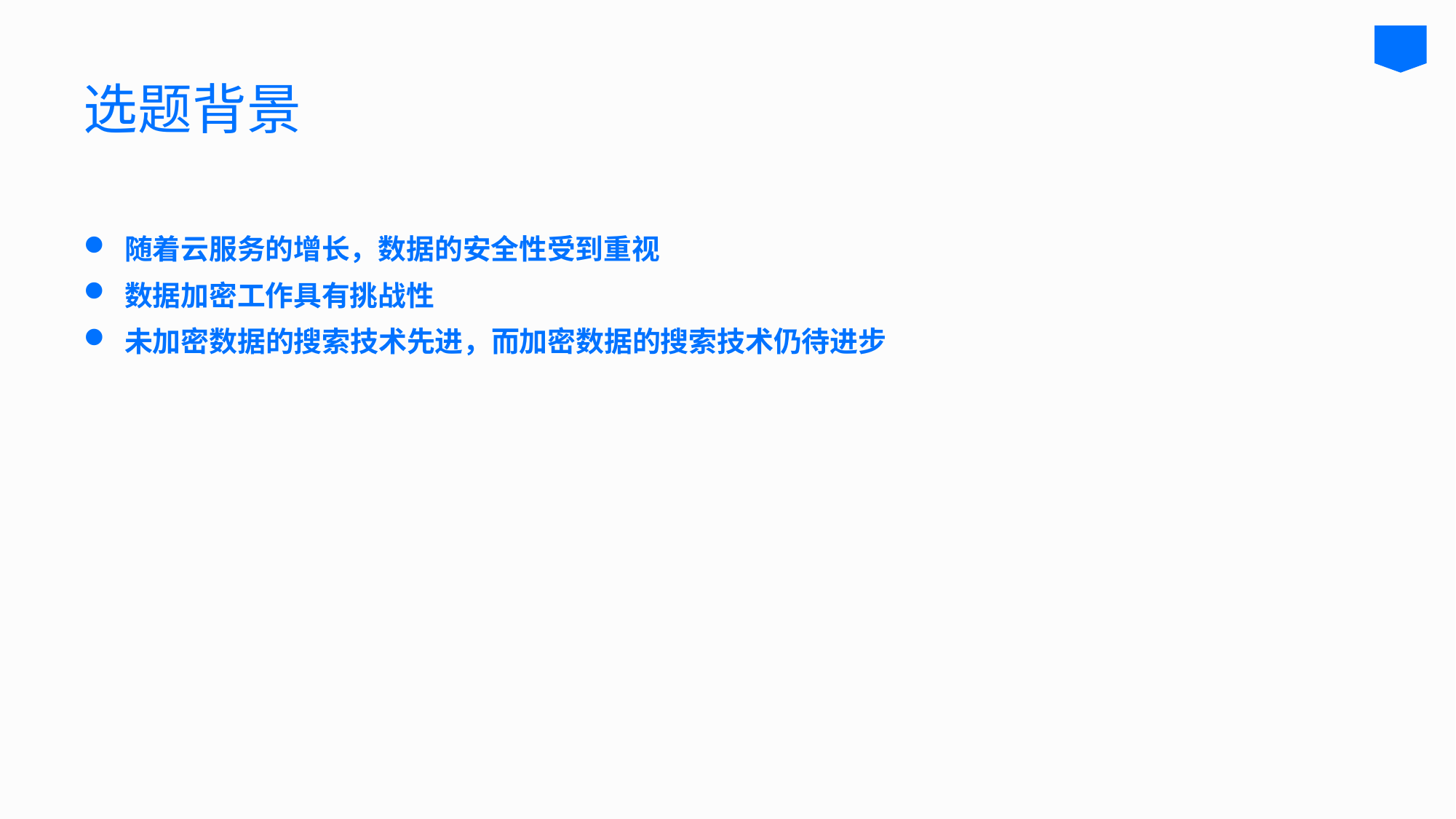

选题背景
随着云服务的增长，数据的安全性受到重视
数据加密工作具有挑战性
未加密数据的搜索技术先进，而加密数据的搜索技术仍待进步